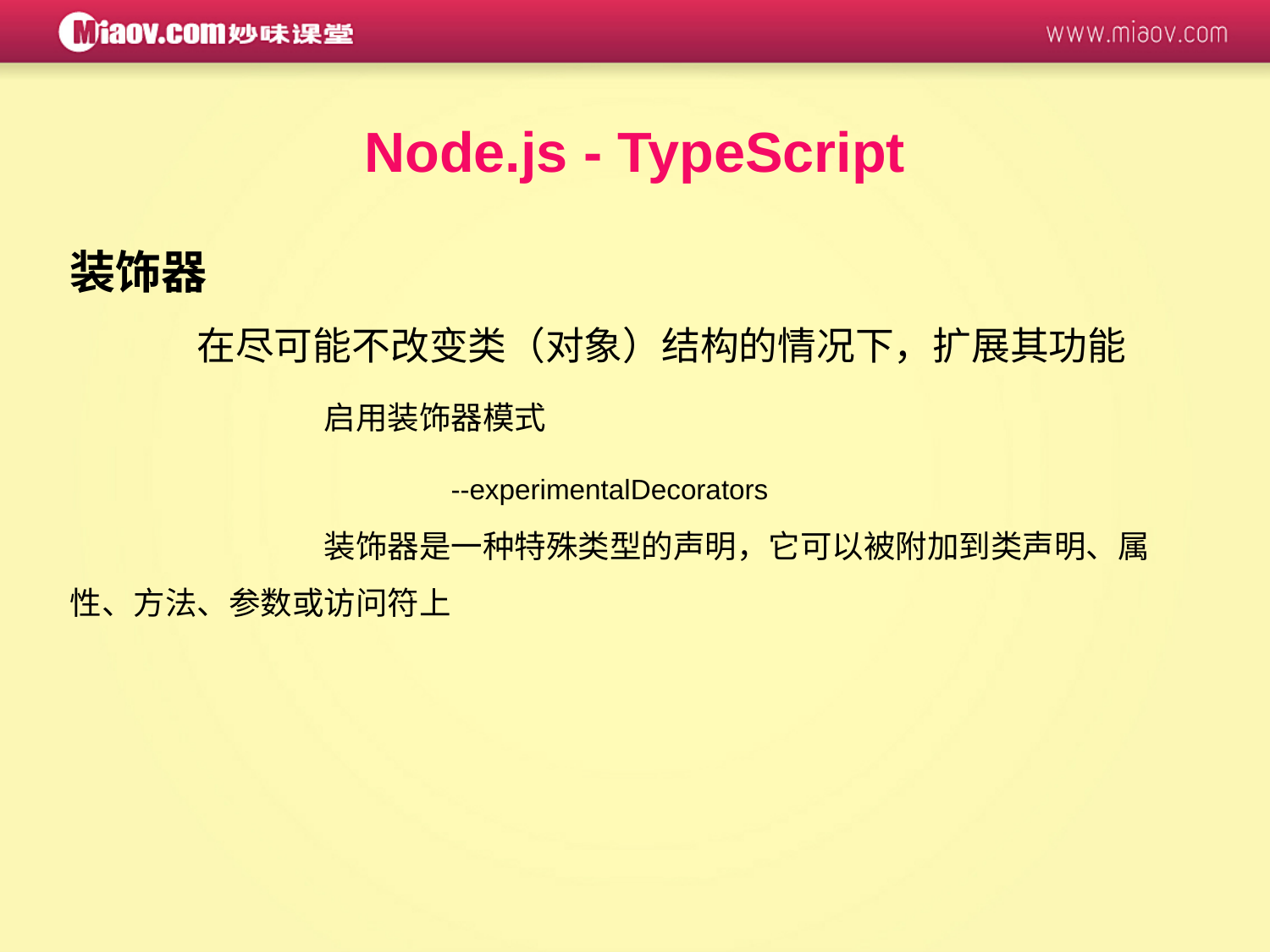

Node.js - TypeScript
装饰器
	在尽可能不改变类（对象）结构的情况下，扩展其功能
		启用装饰器模式
			--experimentalDecorators
		装饰器是一种特殊类型的声明，它可以被附加到类声明、属性、方法、参数或访问符上